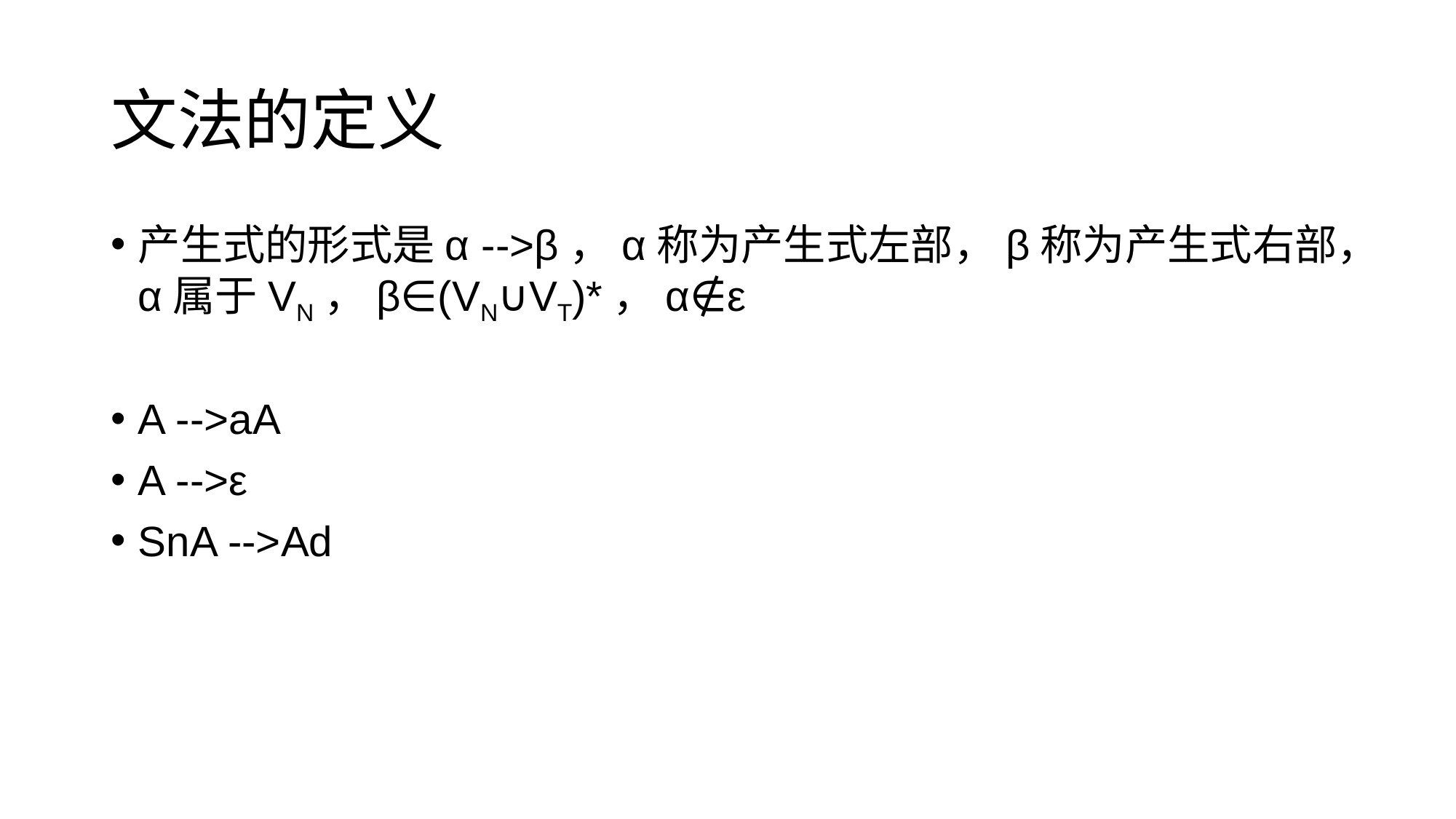

# 文法的定义
产生式的形式是α -->β，α称为产生式左部，β称为产生式右部，α属于VN，β∈(VN∪VT)*，α∉ε

A -->aA
A -->ε
SnA -->Ad